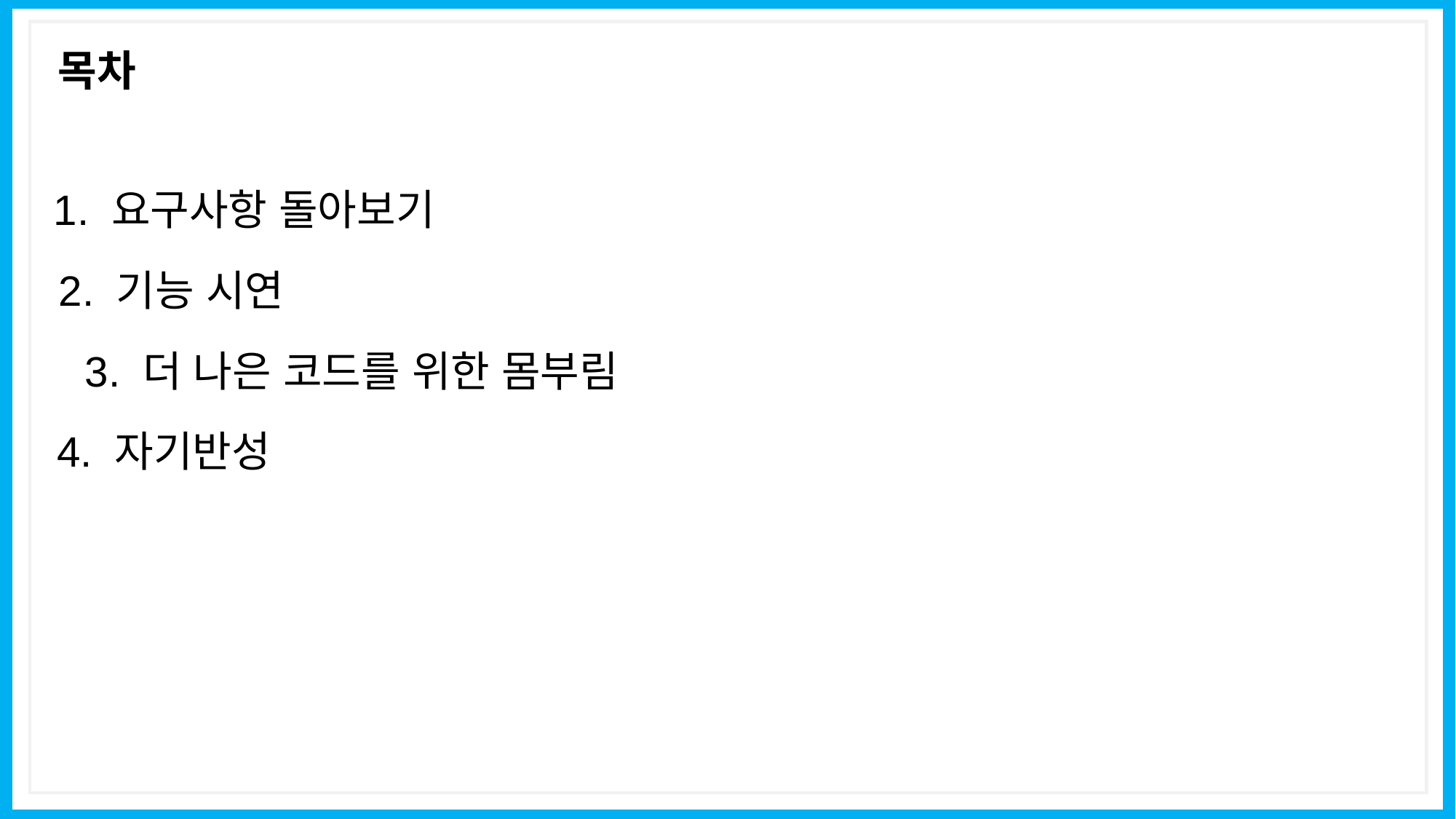

목차
1. 요구사항 돌아보기
2. 기능 시연
3. 더 나은 코드를 위한 몸부림
4. 자기반성